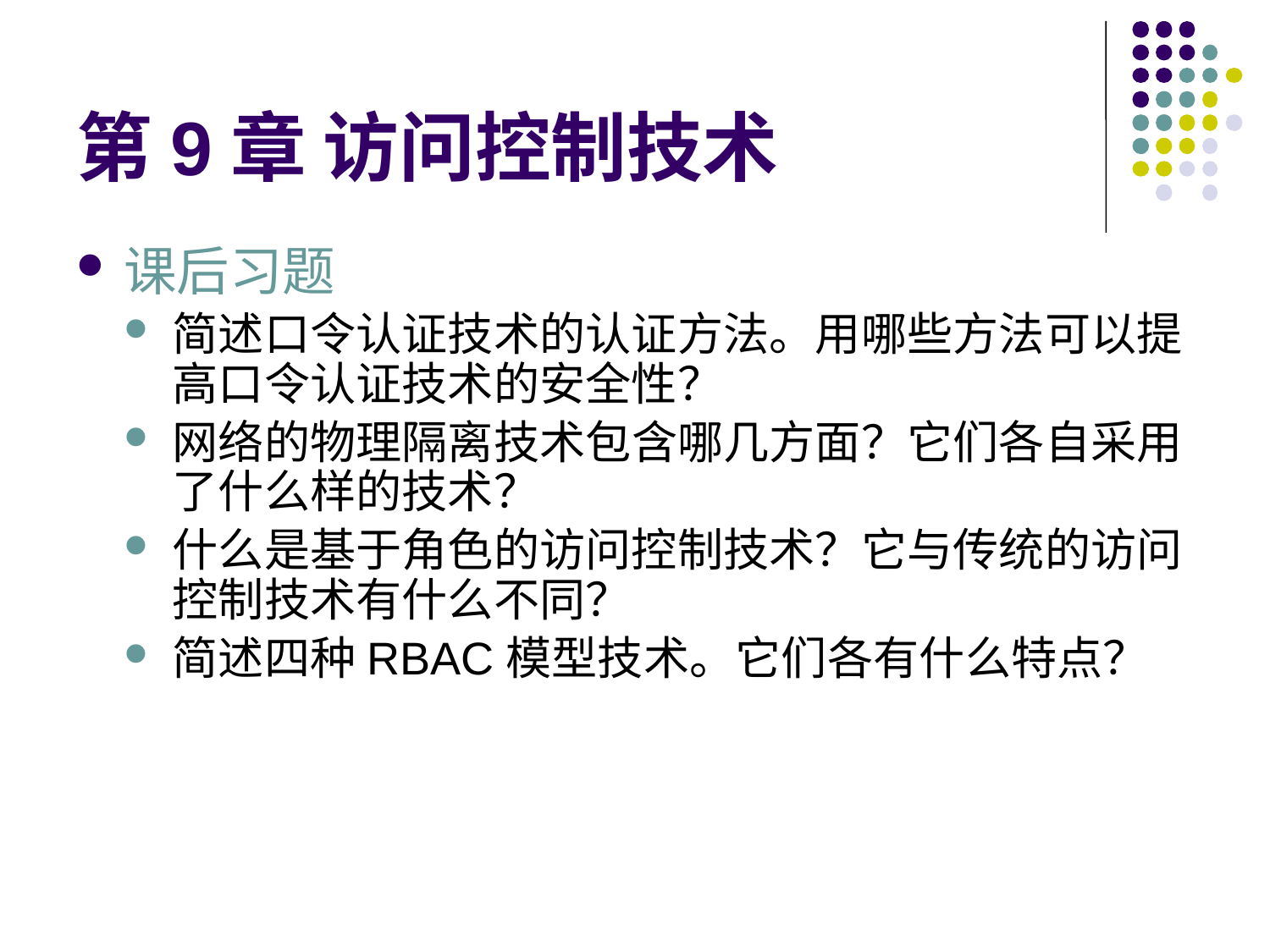

# 第9章 访问控制技术
课后习题
简述口令认证技术的认证方法。用哪些方法可以提高口令认证技术的安全性？
网络的物理隔离技术包含哪几方面？它们各自采用了什么样的技术？
什么是基于角色的访问控制技术？它与传统的访问控制技术有什么不同？
简述四种RBAC模型技术。它们各有什么特点？